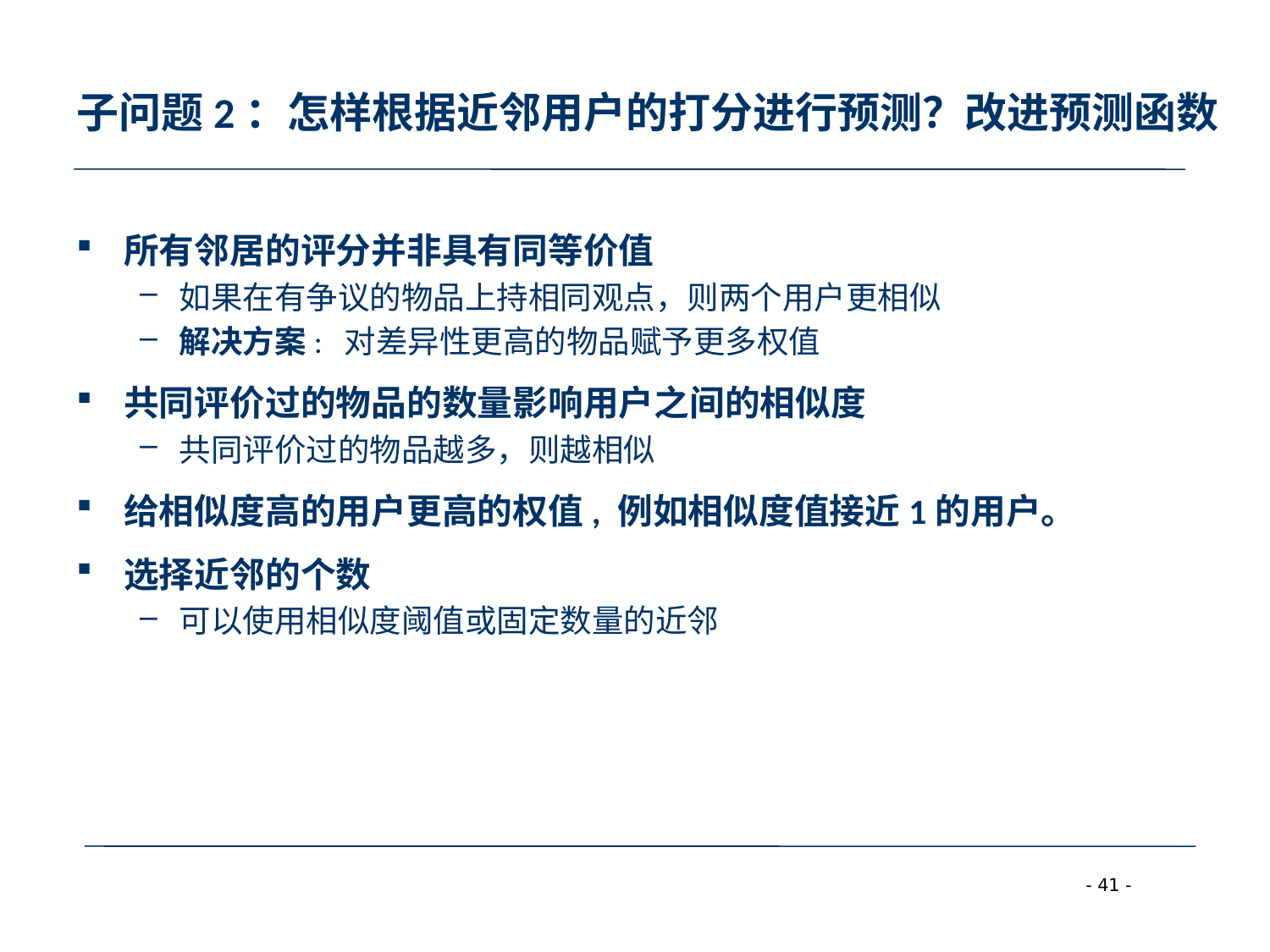

# 子问题2：怎样根据近邻用户的打分进行预测？改进预测函数
所有邻居的评分并非具有同等价值
如果在有争议的物品上持相同观点，则两个用户更相似
解决方案:  对差异性更高的物品赋予更多权值
共同评价过的物品的数量影响用户之间的相似度
共同评价过的物品越多，则越相似
给相似度高的用户更高的权值, 例如相似度值接近1的用户。
选择近邻的个数
可以使用相似度阈值或固定数量的近邻